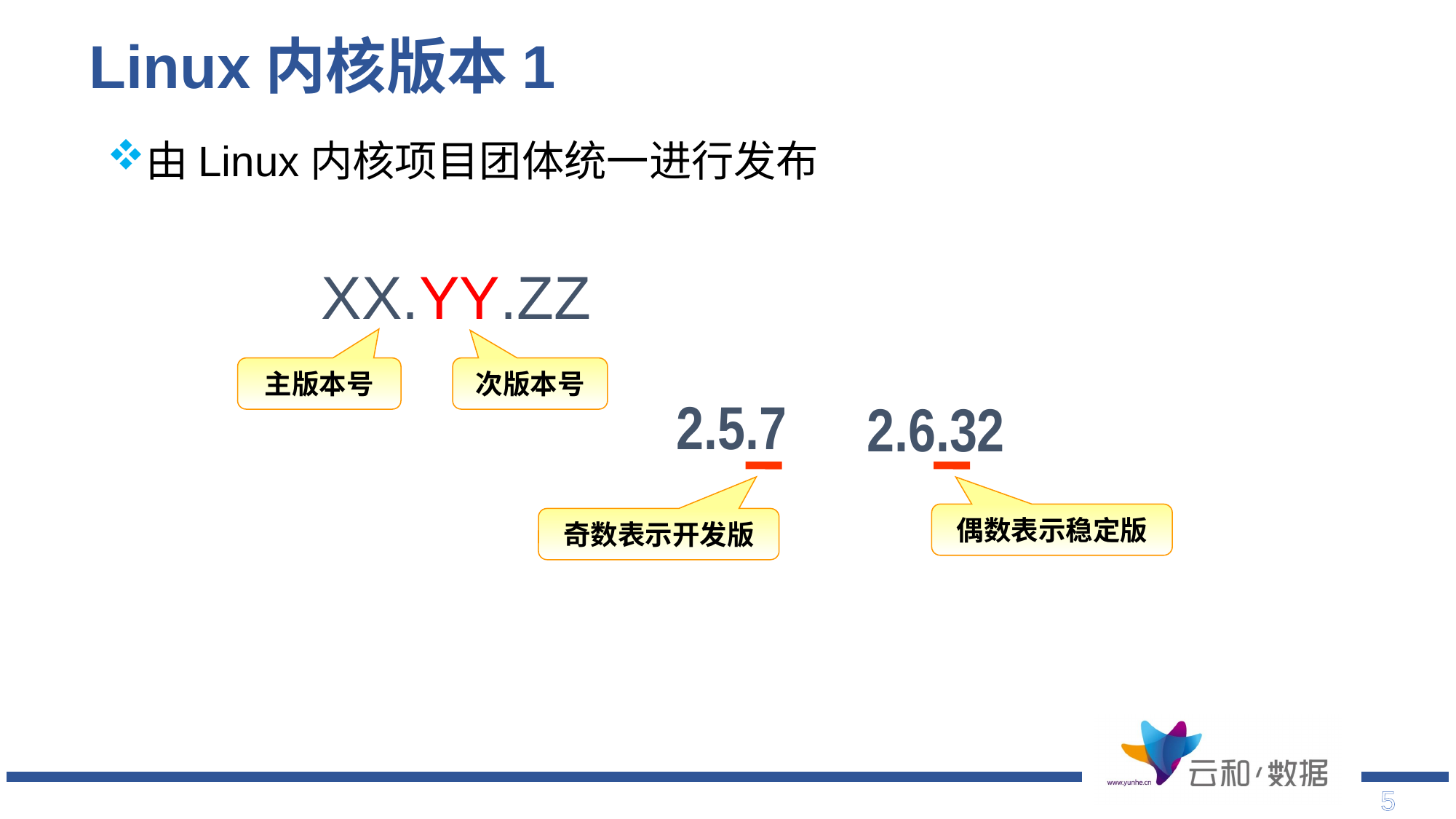

# Linux内核版本1
由Linux内核项目团体统一进行发布

XX.YY.ZZ
主版本号
次版本号
2.5.7
2.6.32

偶数表示稳定版
奇数表示开发版